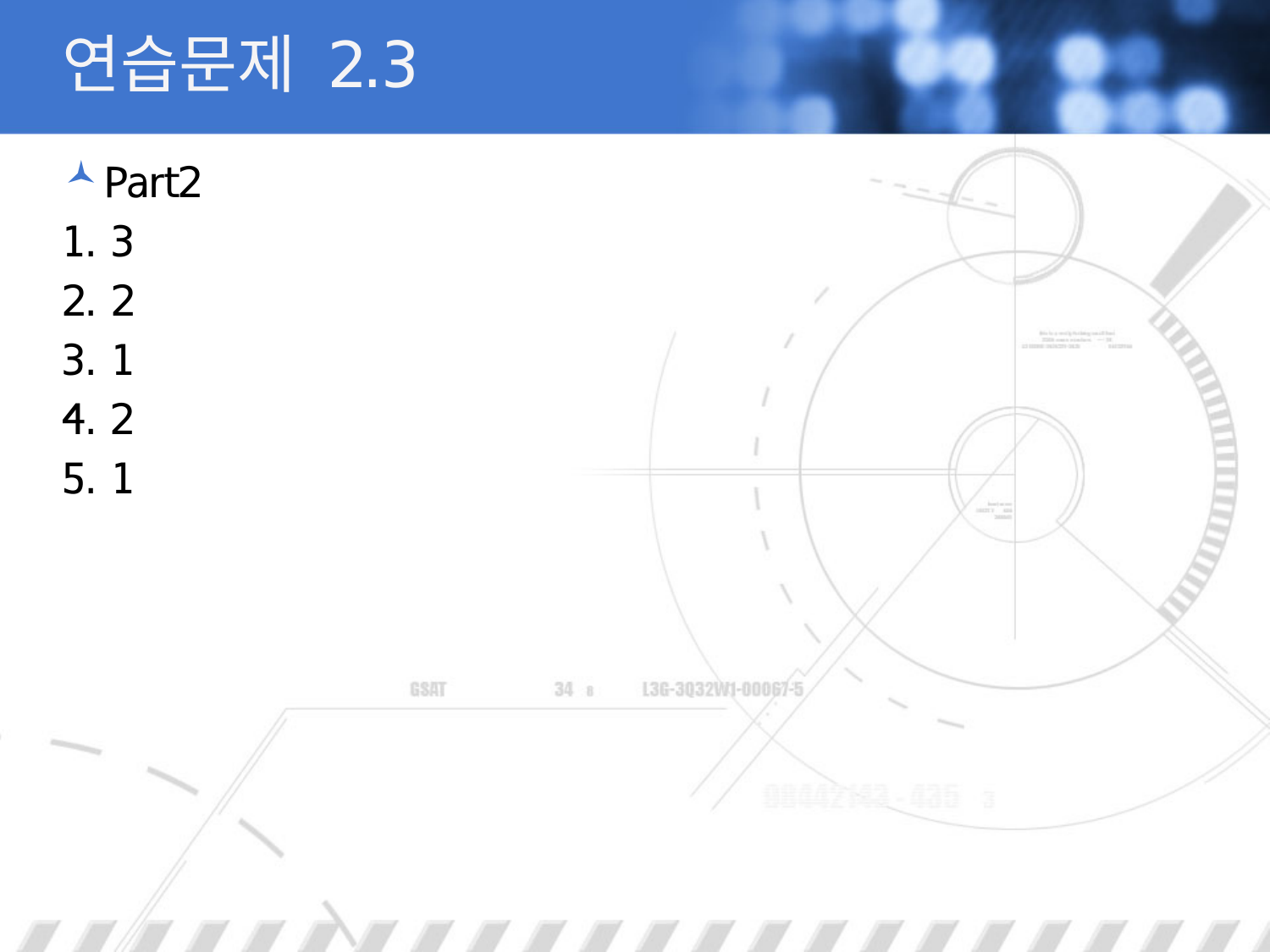

# 연습문제 2.3
Part2
1. 3
2. 2
3. 1
4. 2
5. 1